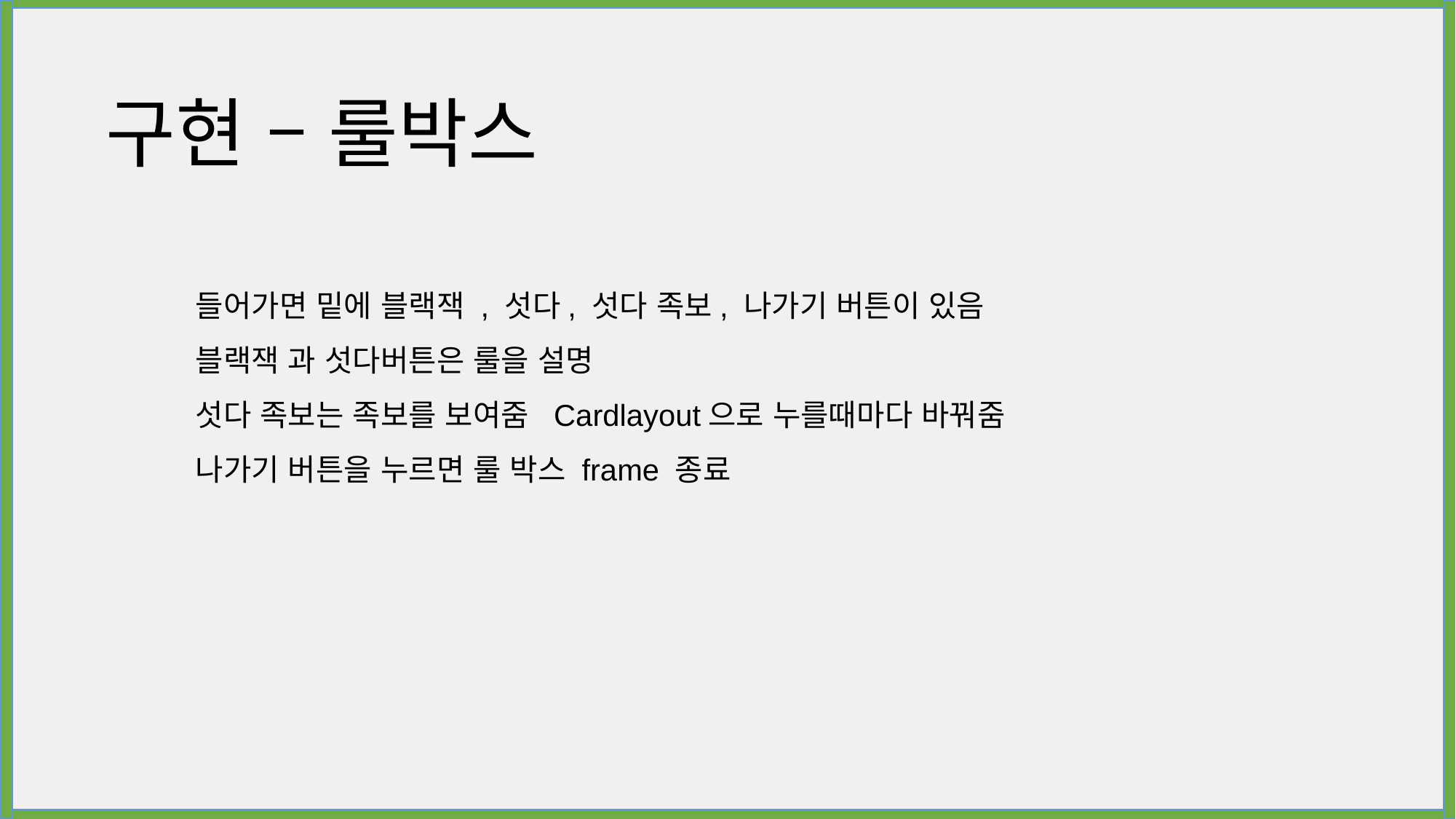

구현 – 룰박스
들어가면 밑에 블랙잭 , 섯다, 섯다 족보, 나가기 버튼이 있음
블랙잭 과 섯다버튼은 룰을 설명
섯다 족보는 족보를 보여줌  Cardlayout으로 누를때마다 바꿔줌
나가기 버튼을 누르면 룰 박스 frame 종료